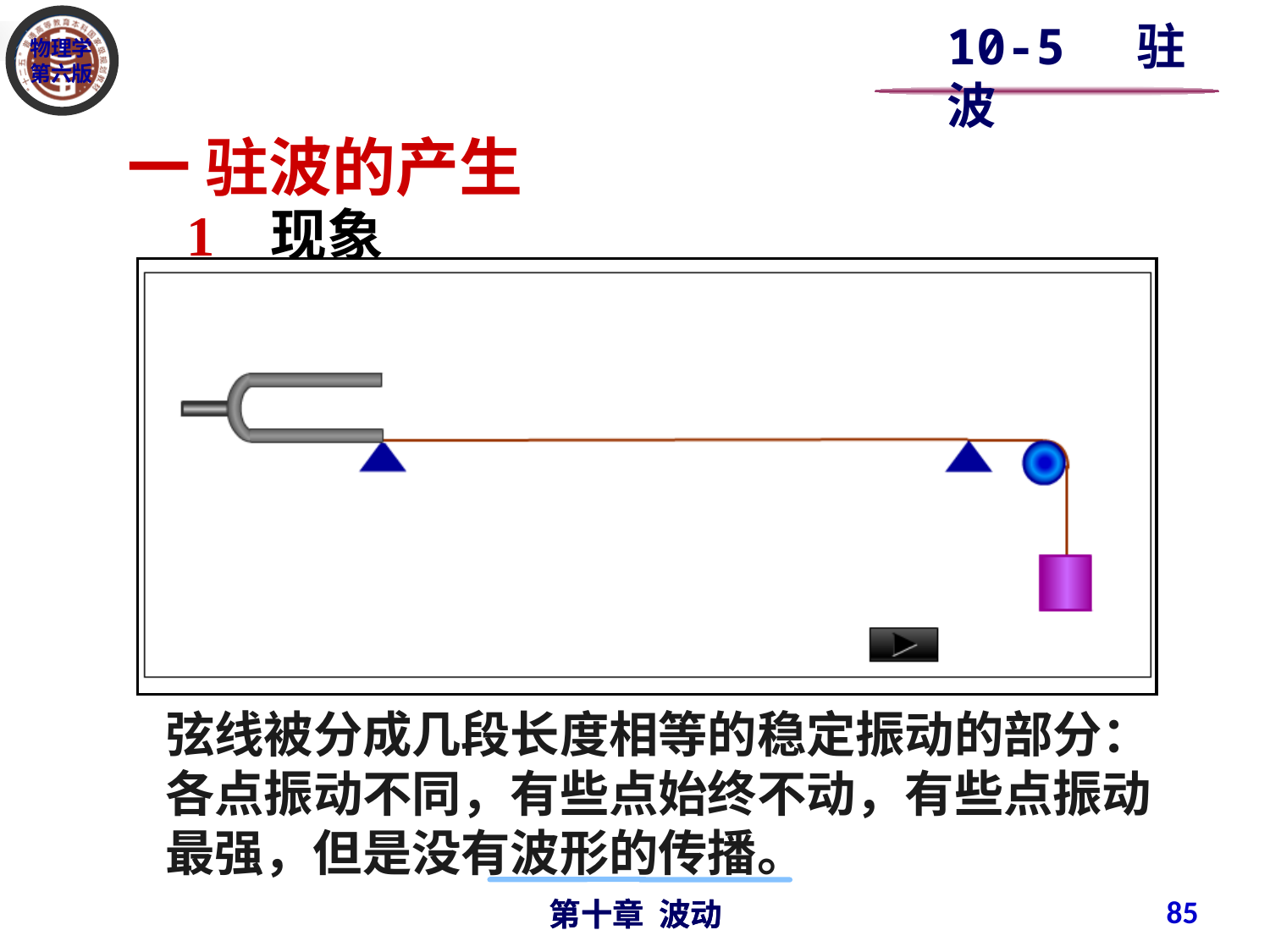

10-5  驻波

一 驻波的产生
1   现象
弦线被分成几段长度相等的稳定振动的部分：
各点振动不同，有些点始终不动，有些点振动
最强，但是没有波形的传播。
85